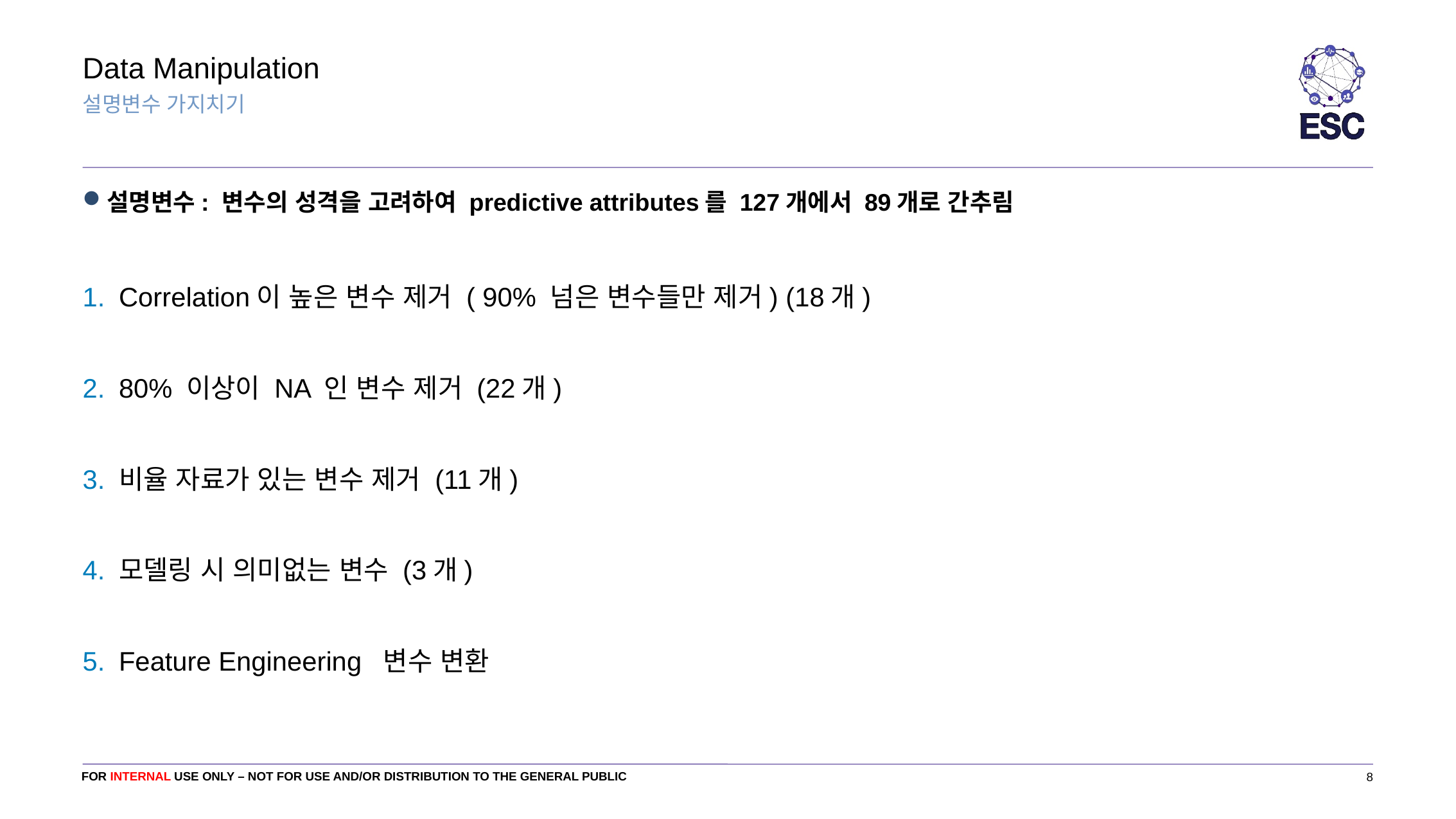

# Data Manipulation
설명변수 가지치기
설명변수: 변수의 성격을 고려하여 predictive attributes를 127개에서 89개로 간추림

Correlation이 높은 변수 제거 ( 90% 넘은 변수들만 제거) (18개)

80% 이상이 NA 인 변수 제거 (22개)

비율 자료가 있는 변수 제거 (11개)

모델링 시 의미없는 변수 (3개)

Feature Engineering  변수 변환